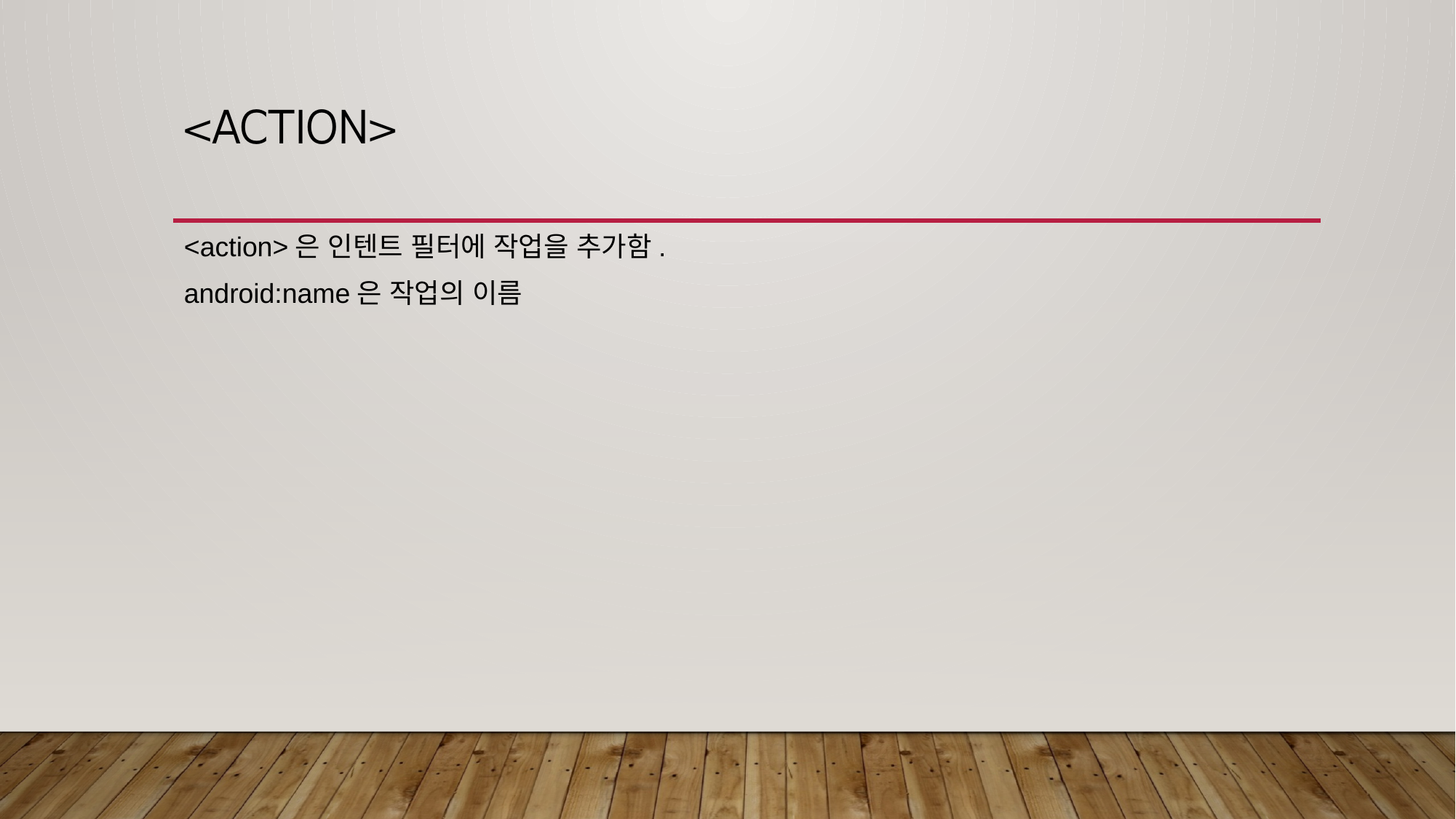

# <action>
<action>은 인텐트 필터에 작업을 추가함.
android:name은 작업의 이름